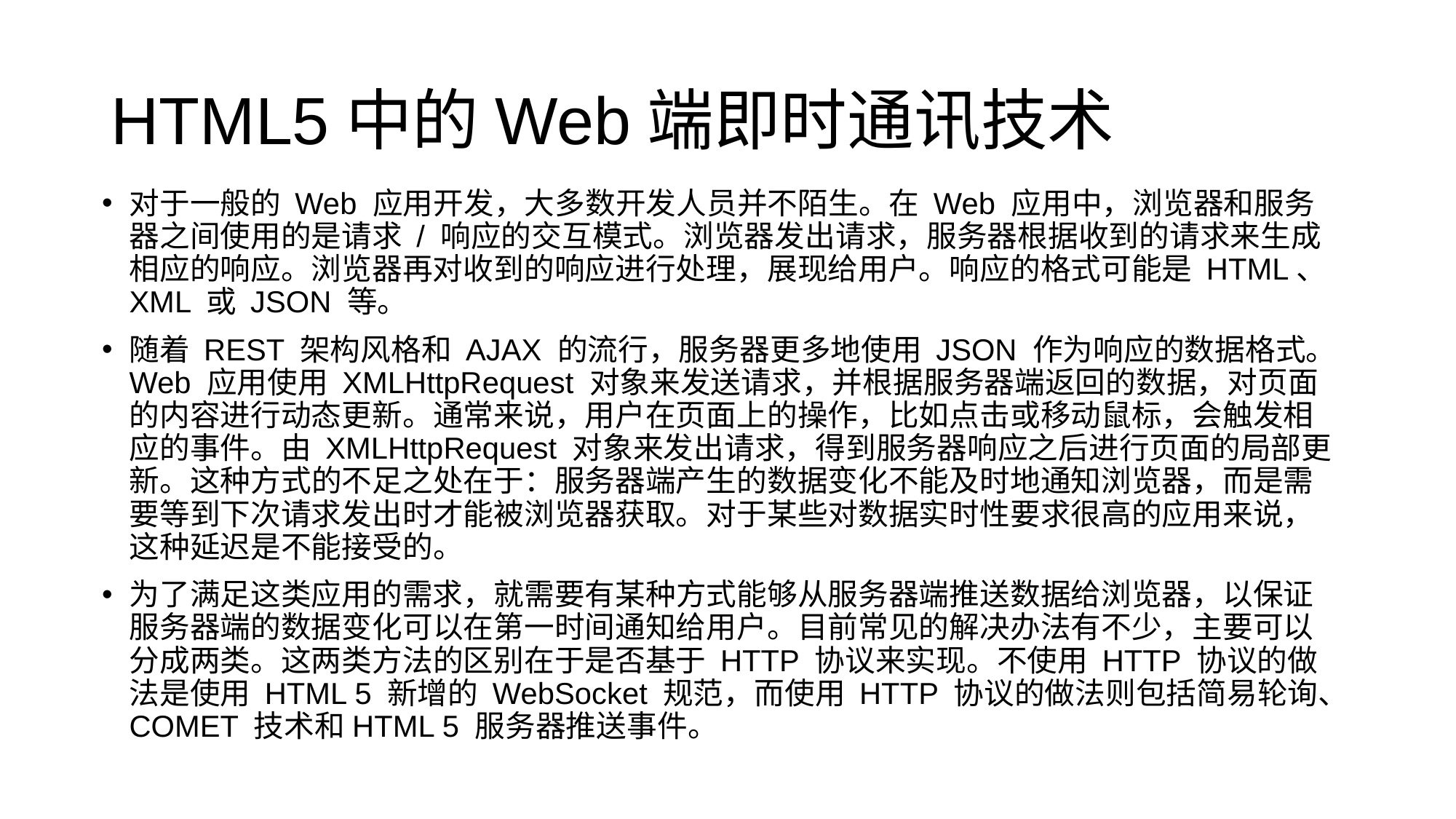

# HTML5中的Web端即时通讯技术
对于一般的 Web 应用开发，大多数开发人员并不陌生。在 Web 应用中，浏览器和服务器之间使用的是请求 / 响应的交互模式。浏览器发出请求，服务器根据收到的请求来生成相应的响应。浏览器再对收到的响应进行处理，展现给用户。响应的格式可能是 HTML、XML 或 JSON 等。
随着 REST 架构风格和 AJAX 的流行，服务器更多地使用 JSON 作为响应的数据格式。Web 应用使用 XMLHttpRequest 对象来发送请求，并根据服务器端返回的数据，对页面的内容进行动态更新。通常来说，用户在页面上的操作，比如点击或移动鼠标，会触发相应的事件。由 XMLHttpRequest 对象来发出请求，得到服务器响应之后进行页面的局部更新。这种方式的不足之处在于：服务器端产生的数据变化不能及时地通知浏览器，而是需要等到下次请求发出时才能被浏览器获取。对于某些对数据实时性要求很高的应用来说，这种延迟是不能接受的。
为了满足这类应用的需求，就需要有某种方式能够从服务器端推送数据给浏览器，以保证服务器端的数据变化可以在第一时间通知给用户。目前常见的解决办法有不少，主要可以分成两类。这两类方法的区别在于是否基于 HTTP 协议来实现。不使用 HTTP 协议的做法是使用 HTML 5 新增的 WebSocket 规范，而使用 HTTP 协议的做法则包括简易轮询、COMET 技术和HTML 5 服务器推送事件。